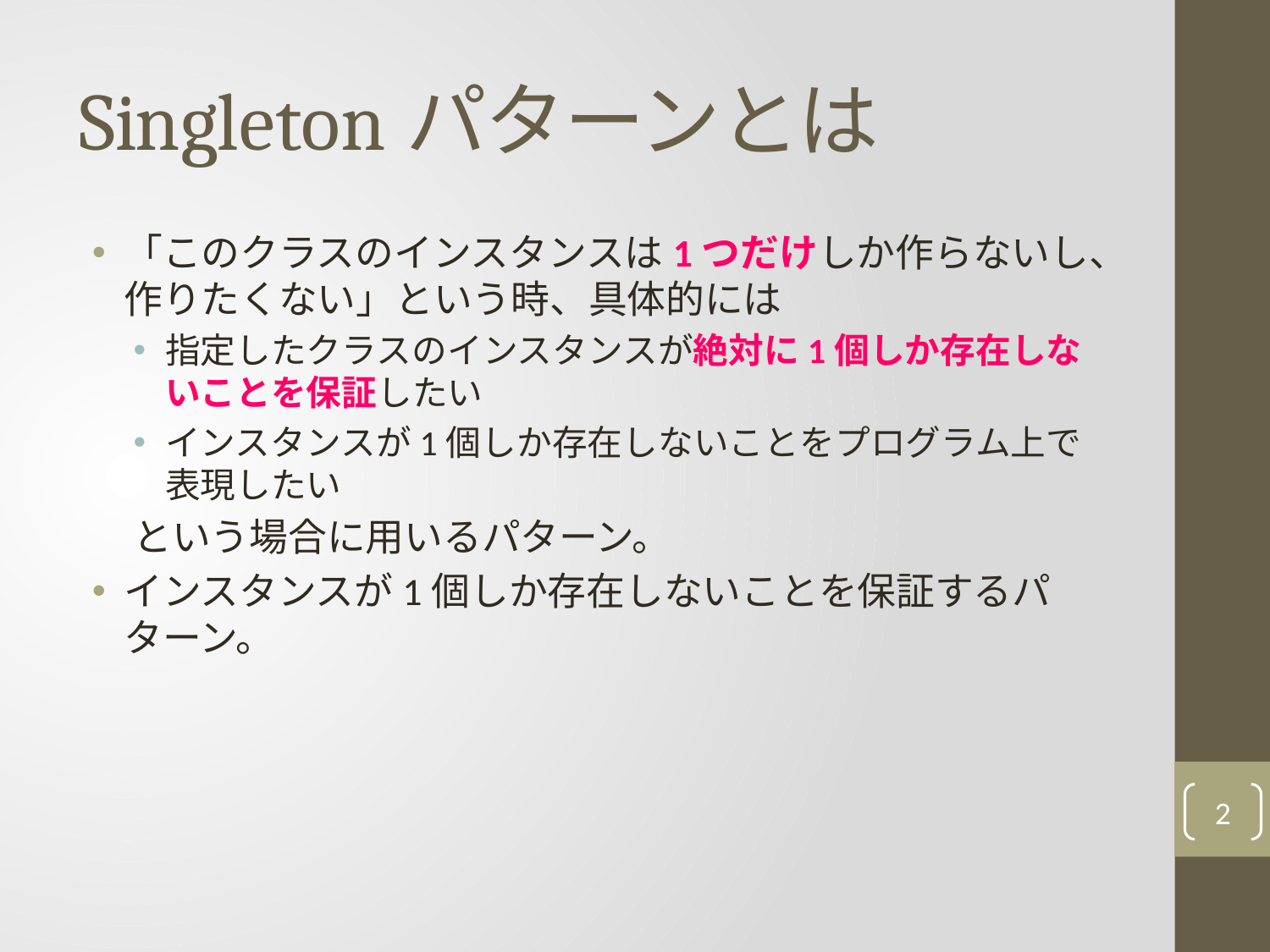

# Singletonパターンとは
「このクラスのインスタンスは1つだけしか作らないし、作りたくない」という時、具体的には
指定したクラスのインスタンスが絶対に1個しか存在しないことを保証したい
インスタンスが1個しか存在しないことをプログラム上で表現したい
という場合に用いるパターン。
インスタンスが1個しか存在しないことを保証するパターン。
2